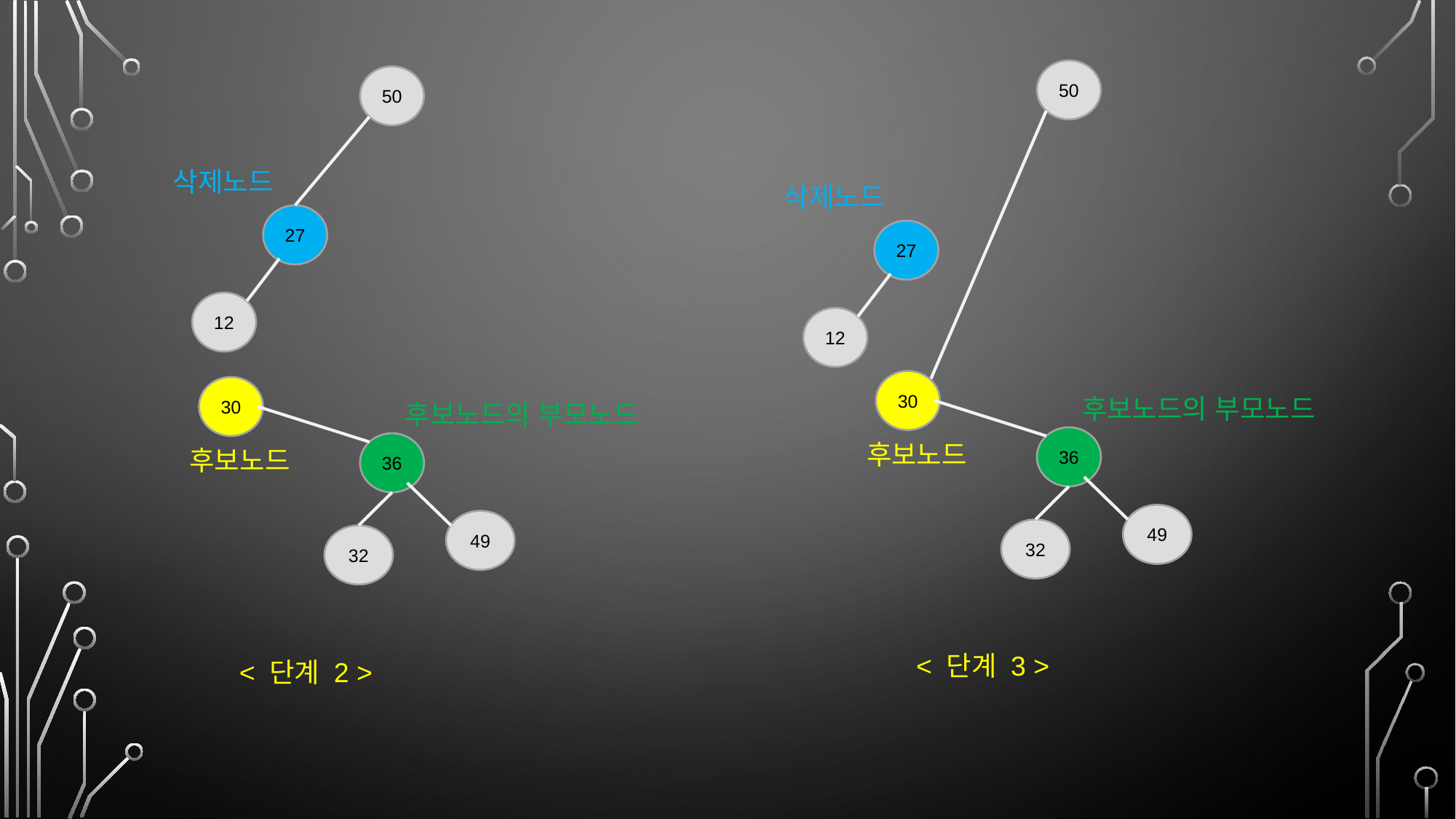

50
50
삭제노드
삭제노드
27
27
12
12
30
30
후보노드의 부모노드
후보노드의 부모노드
36
후보노드
36
후보노드
49
49
32
32
< 단계 3 >
< 단계 2 >